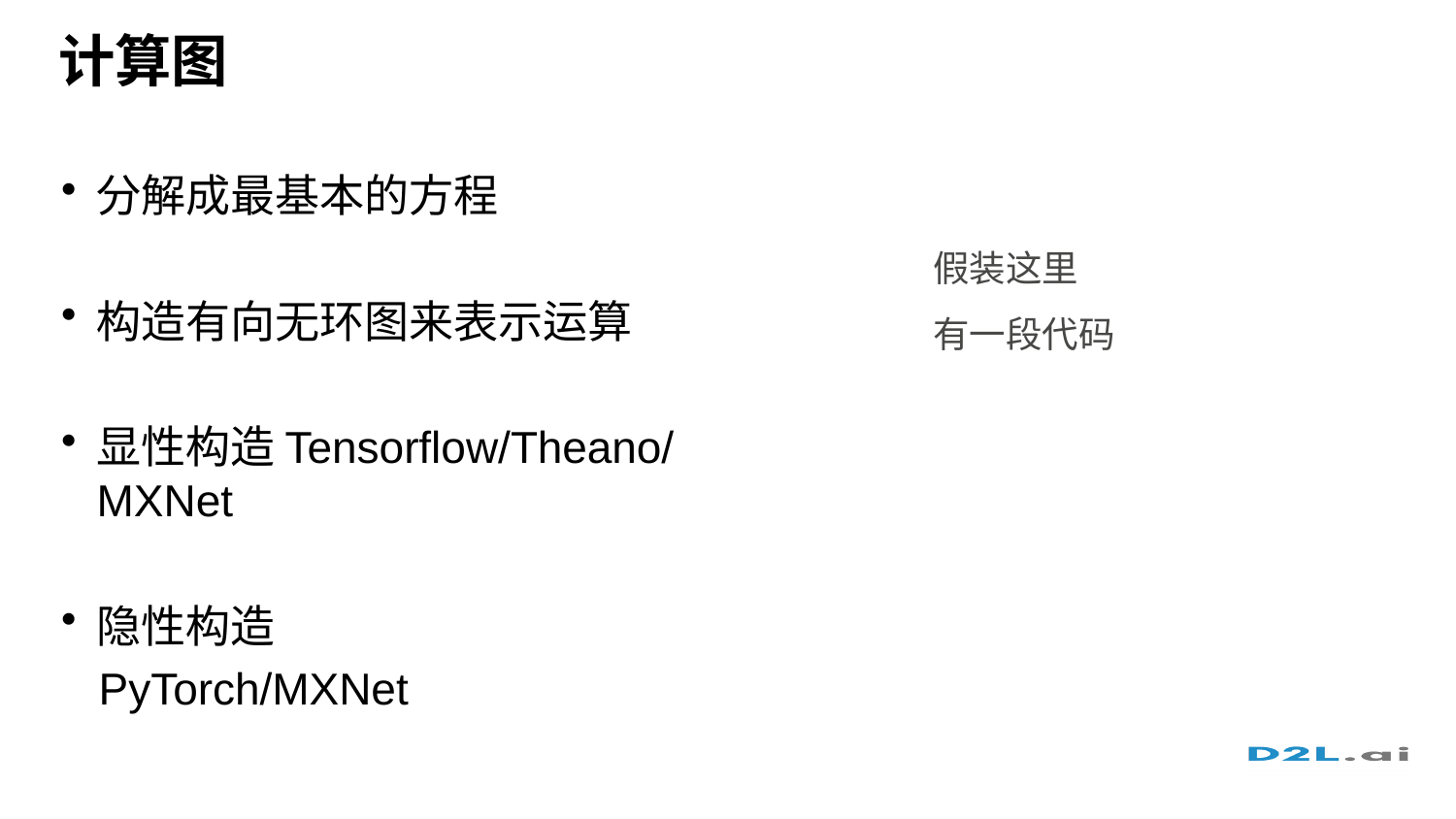

# 计算图
分解成最基本的方程

构造有向无环图来表示运算

显性构造Tensorflow/Theano/MXNet

隐性构造
   PyTorch/MXNet
假装这里
有一段代码